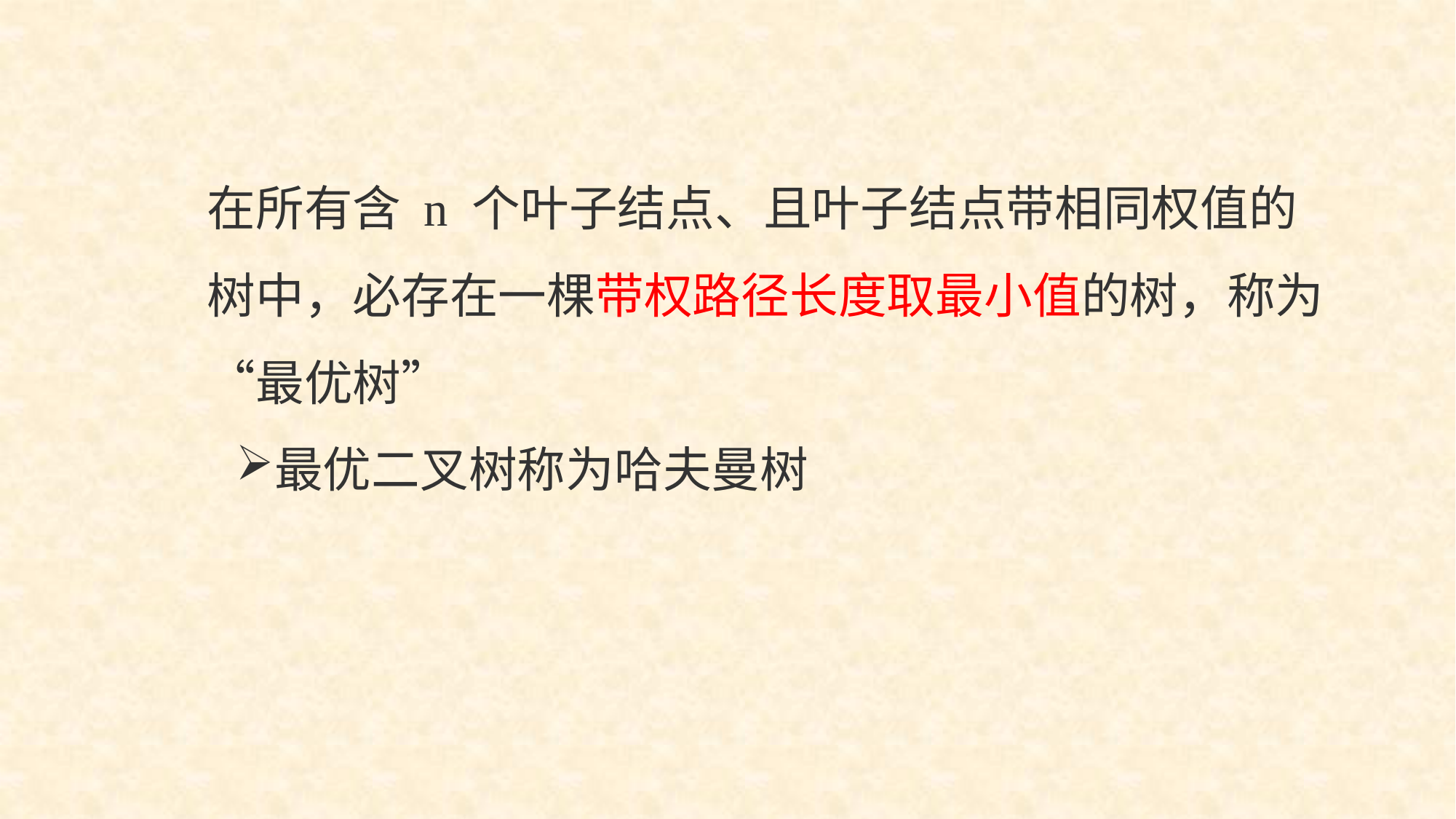

在所有含 n 个叶子结点、且叶子结点带相同权值的树中，必存在一棵带权路径长度取最小值的树，称为“最优树”
最优二叉树称为哈夫曼树